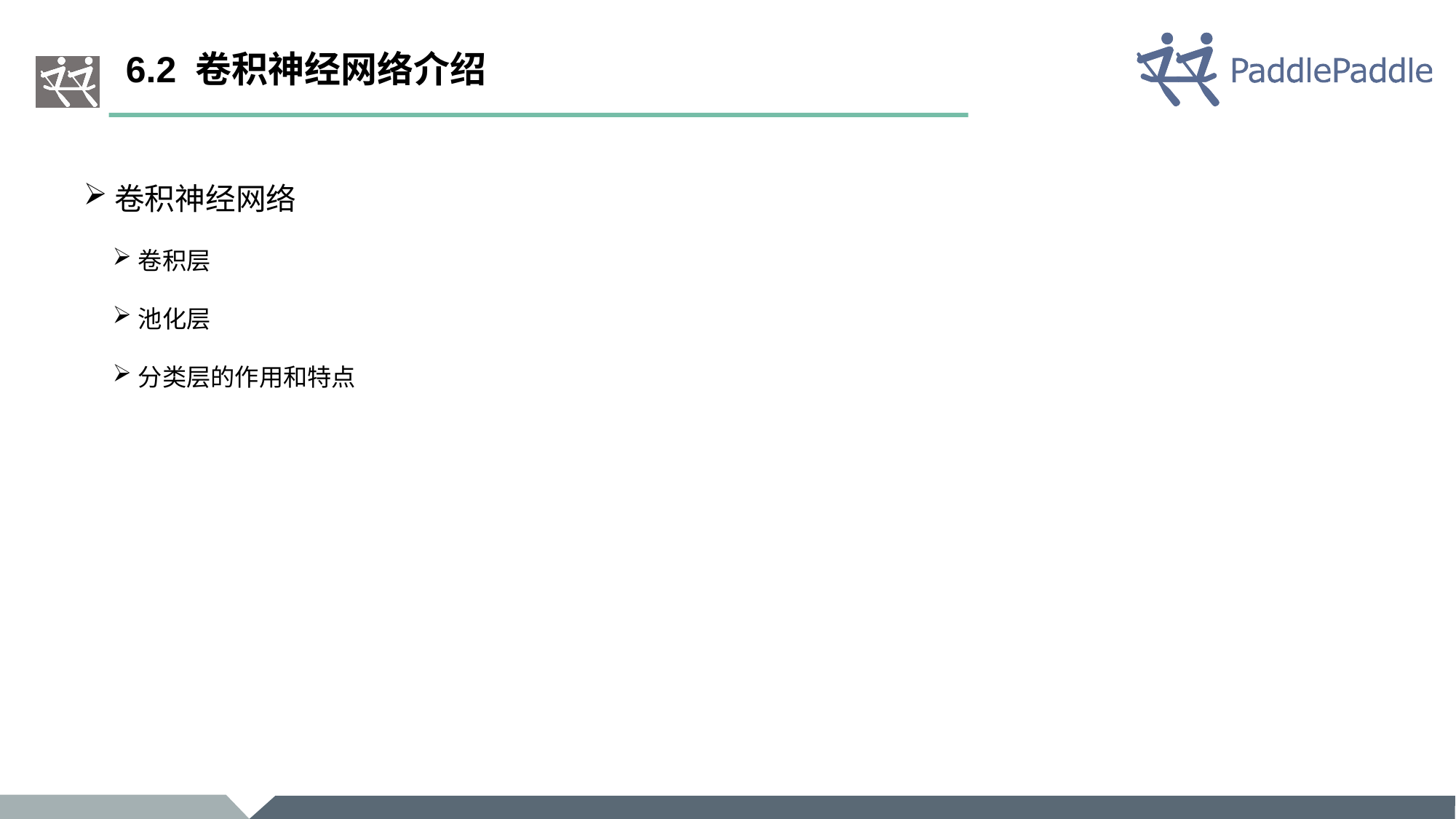

# 6.2 卷积神经网络介绍
卷积神经网络
卷积层
池化层
分类层的作用和特点